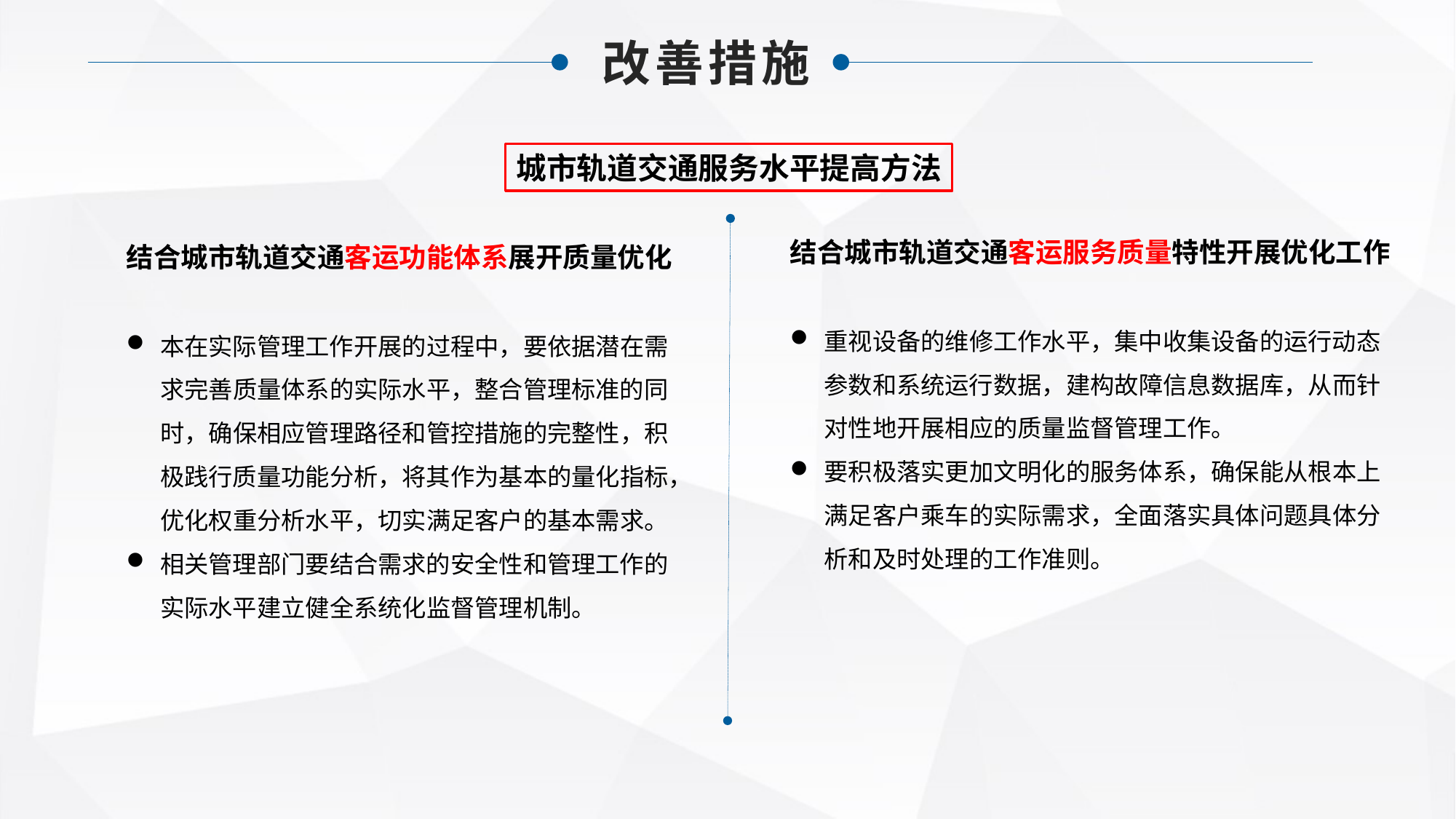

改善措施

城市轨道交通服务水平提高方法
结合城市轨道交通客运功能体系展开质量优化

本在实际管理工作开展的过程中，要依据潜在需求完善质量体系的实际水平，整合管理标准的同时，确保相应管理路径和管控措施的完整性，积极践行质量功能分析，将其作为基本的量化指标，优化权重分析水平，切实满足客户的基本需求。
相关管理部门要结合需求的安全性和管理工作的实际水平建立健全系统化监督管理机制。
结合城市轨道交通客运服务质量特性开展优化工作

重视设备的维修工作水平，集中收集设备的运行动态参数和系统运行数据，建构故障信息数据库，从而针对性地开展相应的质量监督管理工作。
要积极落实更加文明化的服务体系，确保能从根本上满足客户乘车的实际需求，全面落实具体问题具体分析和及时处理的工作准则。